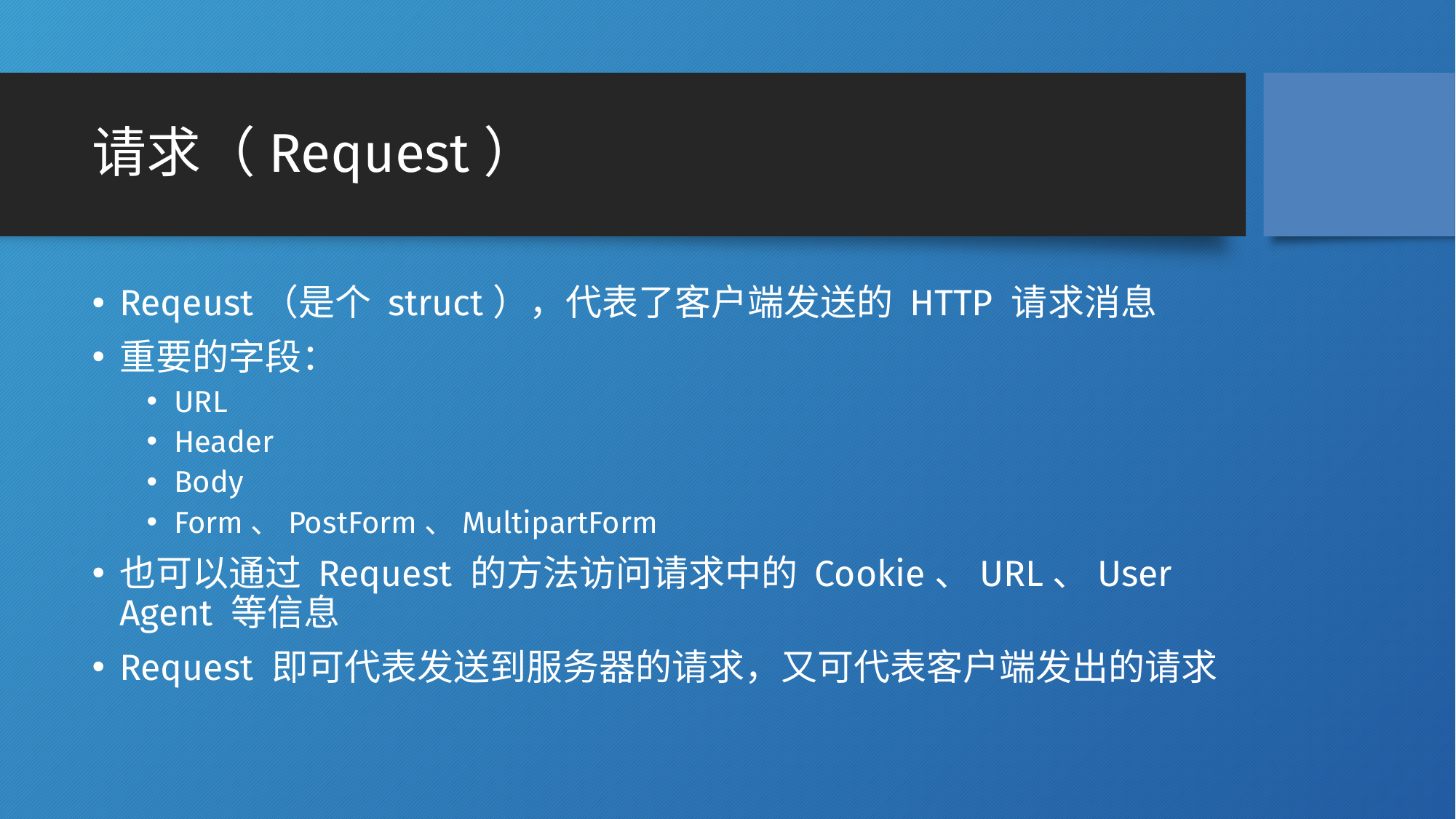

# 请求（Request）
Reqeust（是个 struct），代表了客户端发送的 HTTP 请求消息
重要的字段：
URL
Header
Body
Form、PostForm、MultipartForm
也可以通过 Request 的方法访问请求中的 Cookie、URL、User Agent 等信息
Request 即可代表发送到服务器的请求，又可代表客户端发出的请求